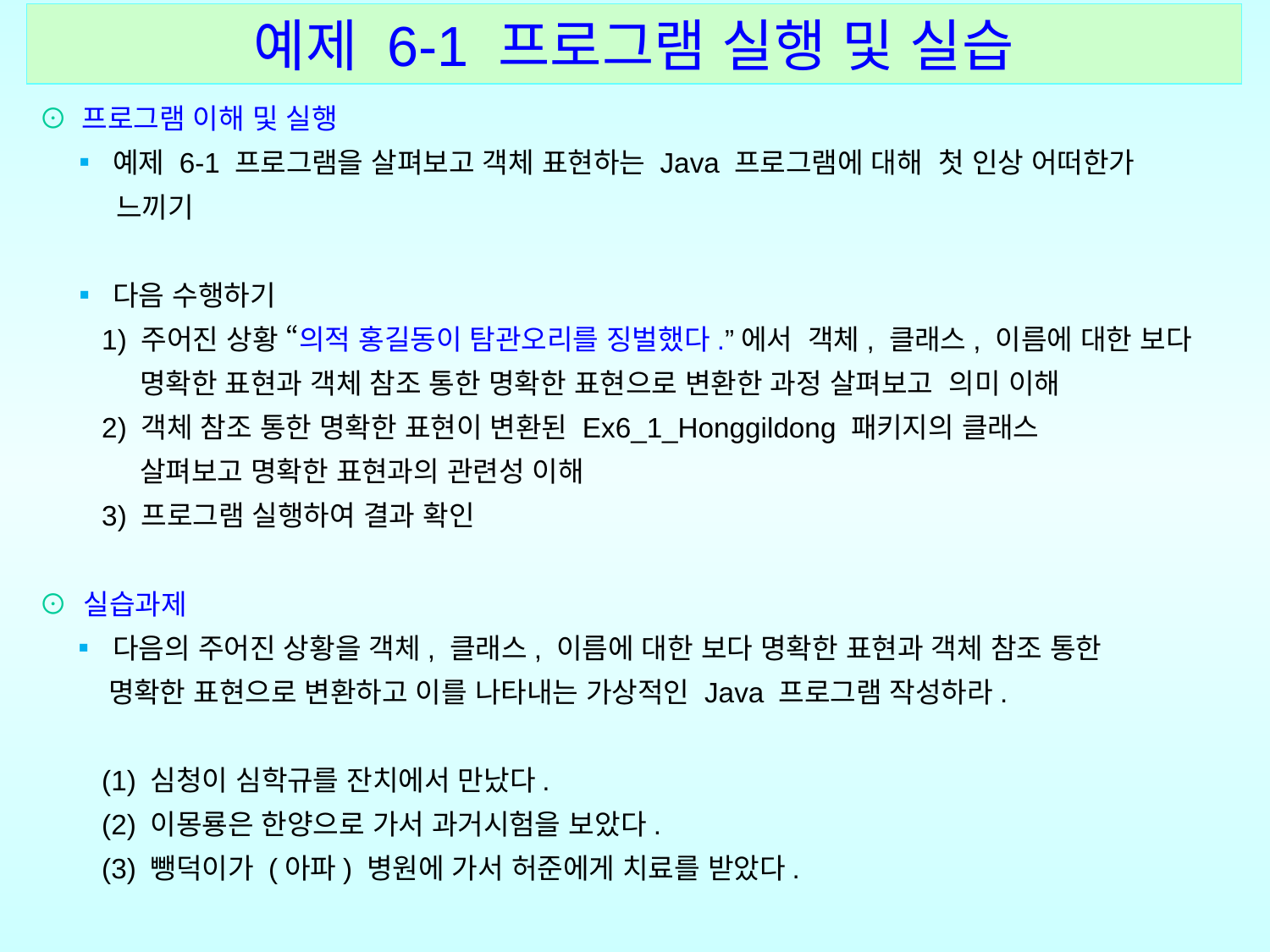

예제 6-1 프로그램 실행 및 실습
⊙ 프로그램 이해 및 실행
    ▪ 예제 6-1 프로그램을 살펴보고 객체 표현하는 Java 프로그램에 대해  첫 인상 어떠한가
         느끼기

    ▪ 다음 수행하기
        1) 주어진 상황 “의적 홍길동이 탐관오리를 징벌했다.”에서  객체, 클래스, 이름에 대한 보다
            명확한 표현과 객체 참조 통한 명확한 표현으로 변환한 과정 살펴보고  의미 이해
        2) 객체 참조 통한 명확한 표현이 변환된 Ex6_1_Honggildong 패키지의 클래스
            살펴보고 명확한 표현과의 관련성 이해
        3) 프로그램 실행하여 결과 확인

⊙ 실습과제
    ▪ 다음의 주어진 상황을 객체, 클래스, 이름에 대한 보다 명확한 표현과 객체 참조 통한
        명확한 표현으로 변환하고 이를 나타내는 가상적인 Java 프로그램 작성하라.

        (1) 심청이 심학규를 잔치에서 만났다.
        (2) 이몽룡은 한양으로 가서 과거시험을 보았다.
        (3) 뺑덕이가 (아파) 병원에 가서 허준에게 치료를 받았다.